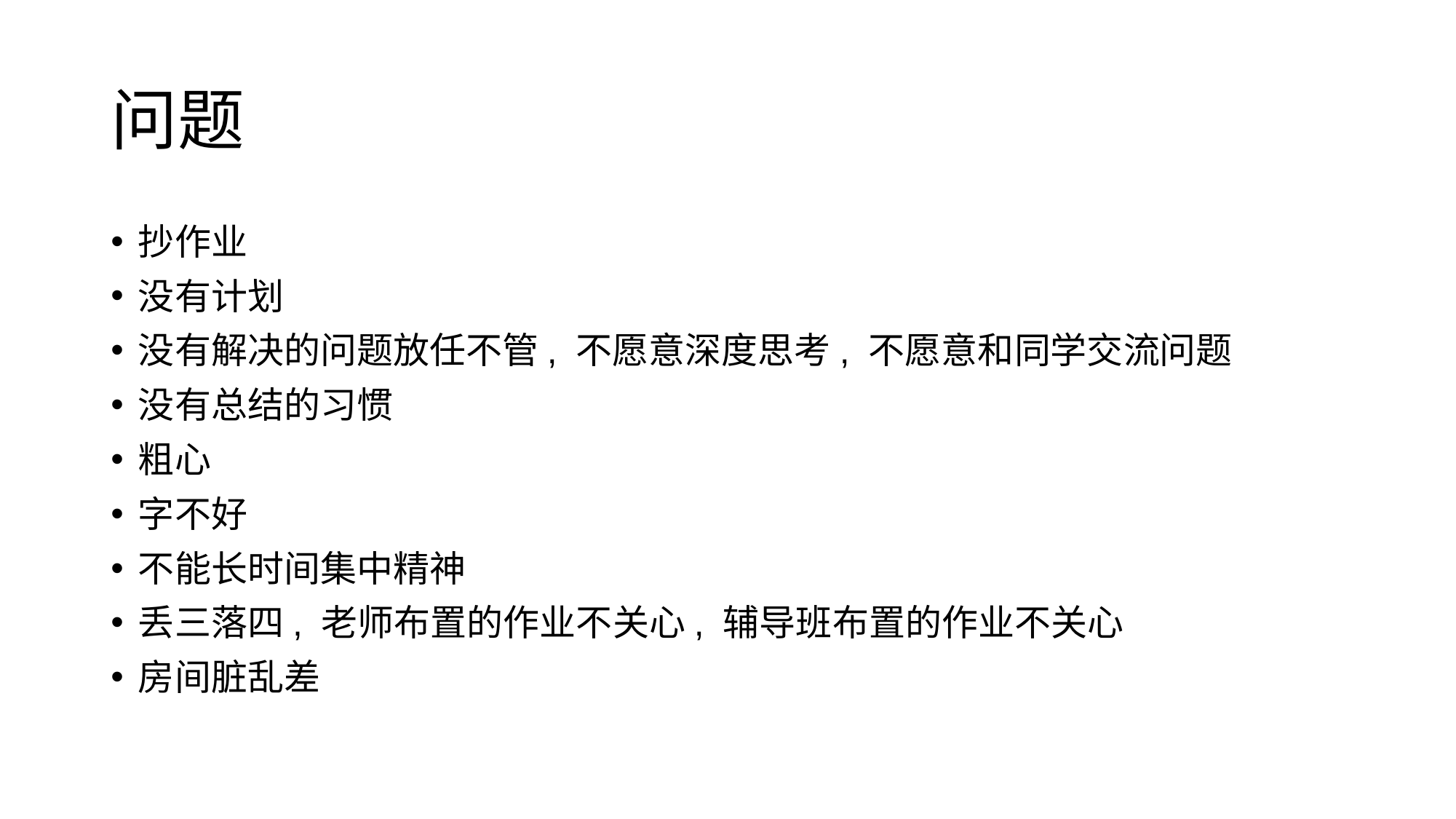

# 问题
抄作业
没有计划
没有解决的问题放任不管, 不愿意深度思考, 不愿意和同学交流问题
没有总结的习惯
粗心
字不好
不能长时间集中精神
丢三落四, 老师布置的作业不关心, 辅导班布置的作业不关心
房间脏乱差